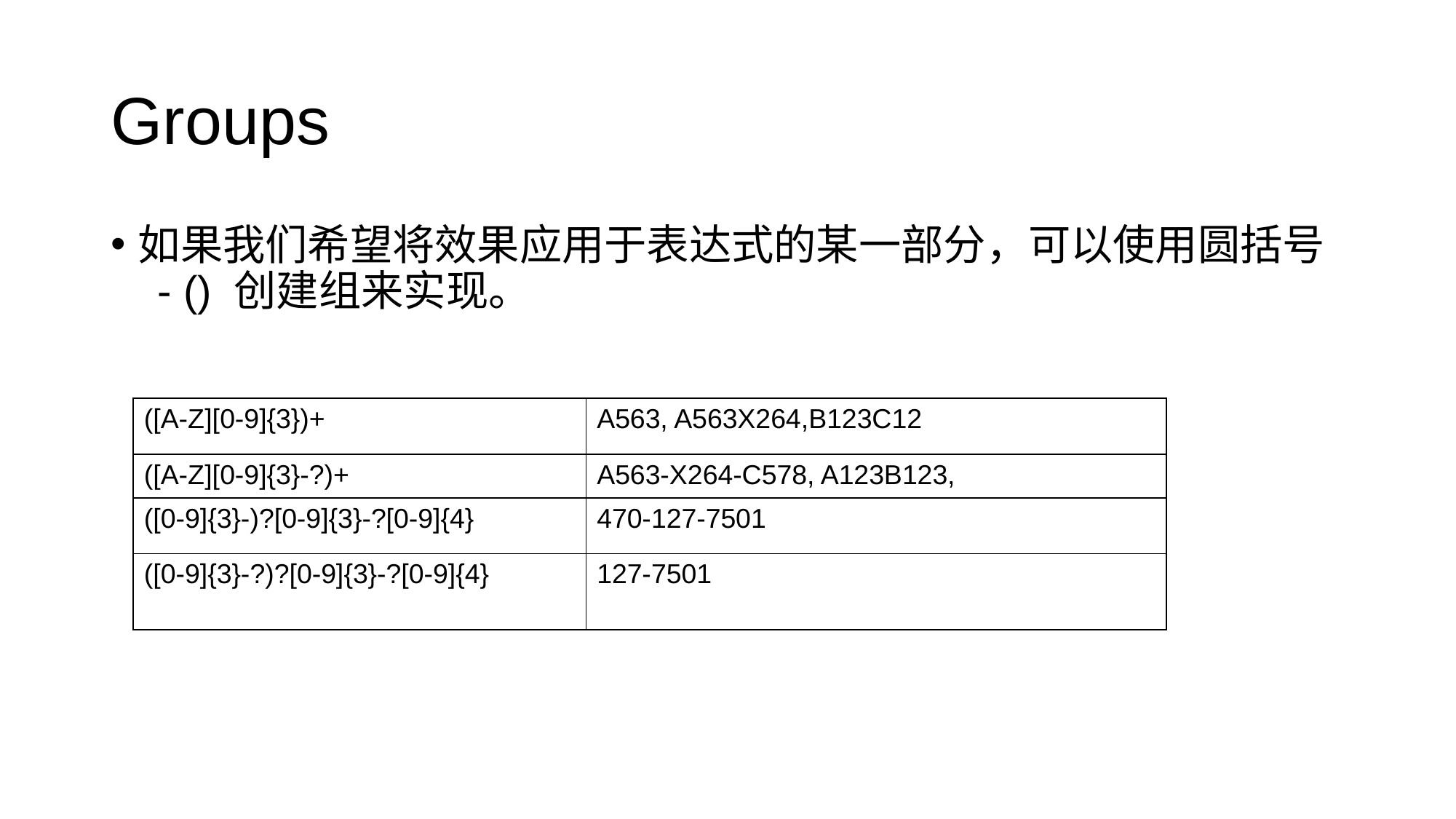

# Groups
如果我们希望将效果应用于表达式的某一部分，可以使用圆括号 - () 创建组来实现。

| ([A-Z][0-9]{3})+ | A563, A563X264,B123C12 |
| --- | --- |
| ([A-Z][0-9]{3}-?)+ | A563-X264-C578, A123B123, |
| ([0-9]{3}-)?[0-9]{3}-?[0-9]{4} | 470-127-7501 |
| ([0-9]{3}-?)?[0-9]{3}-?[0-9]{4} | 127-7501 |